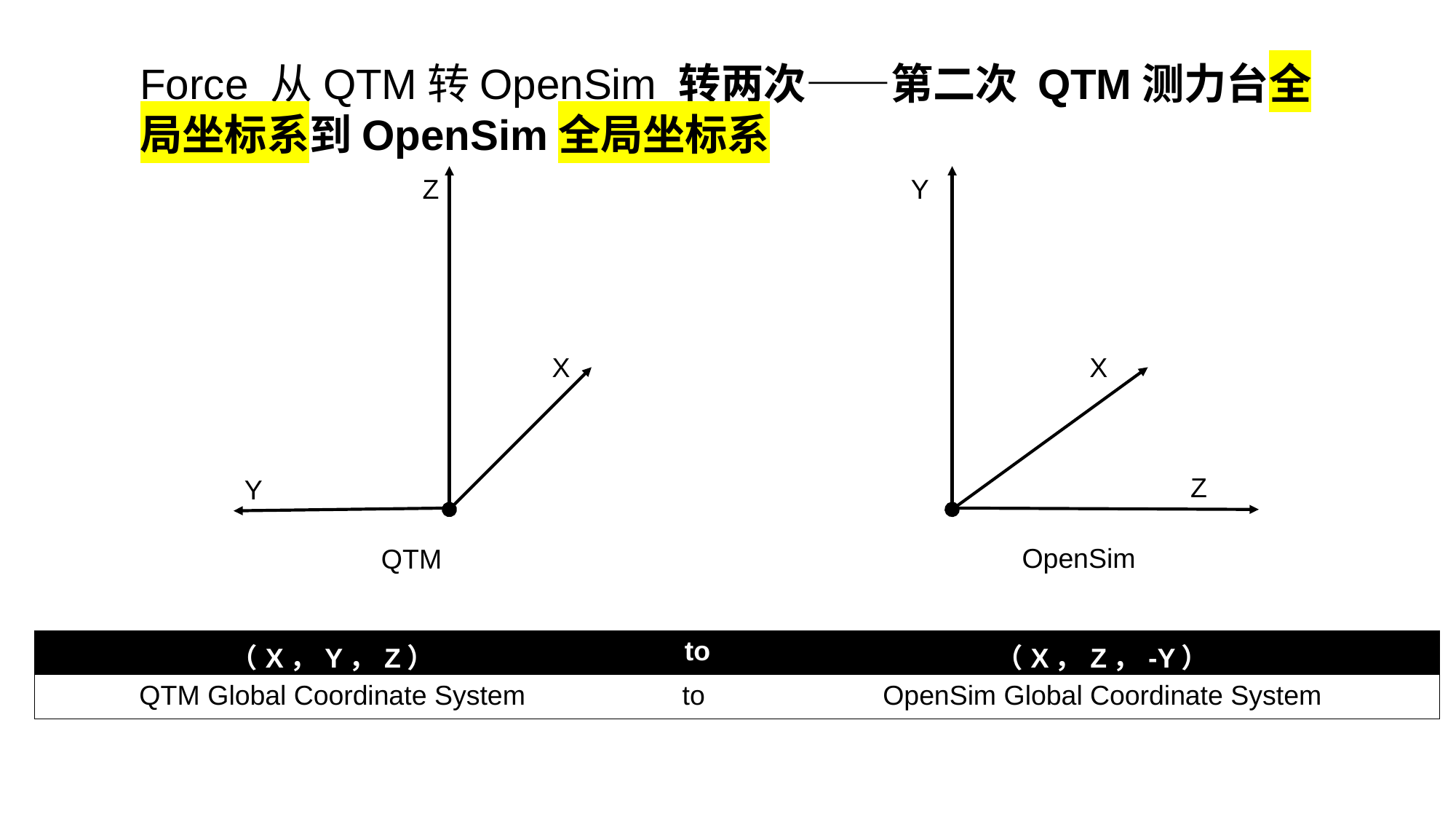

Force 从QTM转OpenSim 转两次——第二次 QTM测力台全局坐标系到OpenSim全局坐标系
Z
X
Y
QTM
Y
X
Z
OpenSim
| （X，Y，Z） | to | （X，Z，-Y） |
| --- | --- | --- |
| QTM Global Coordinate System | to | OpenSim Global Coordinate System |